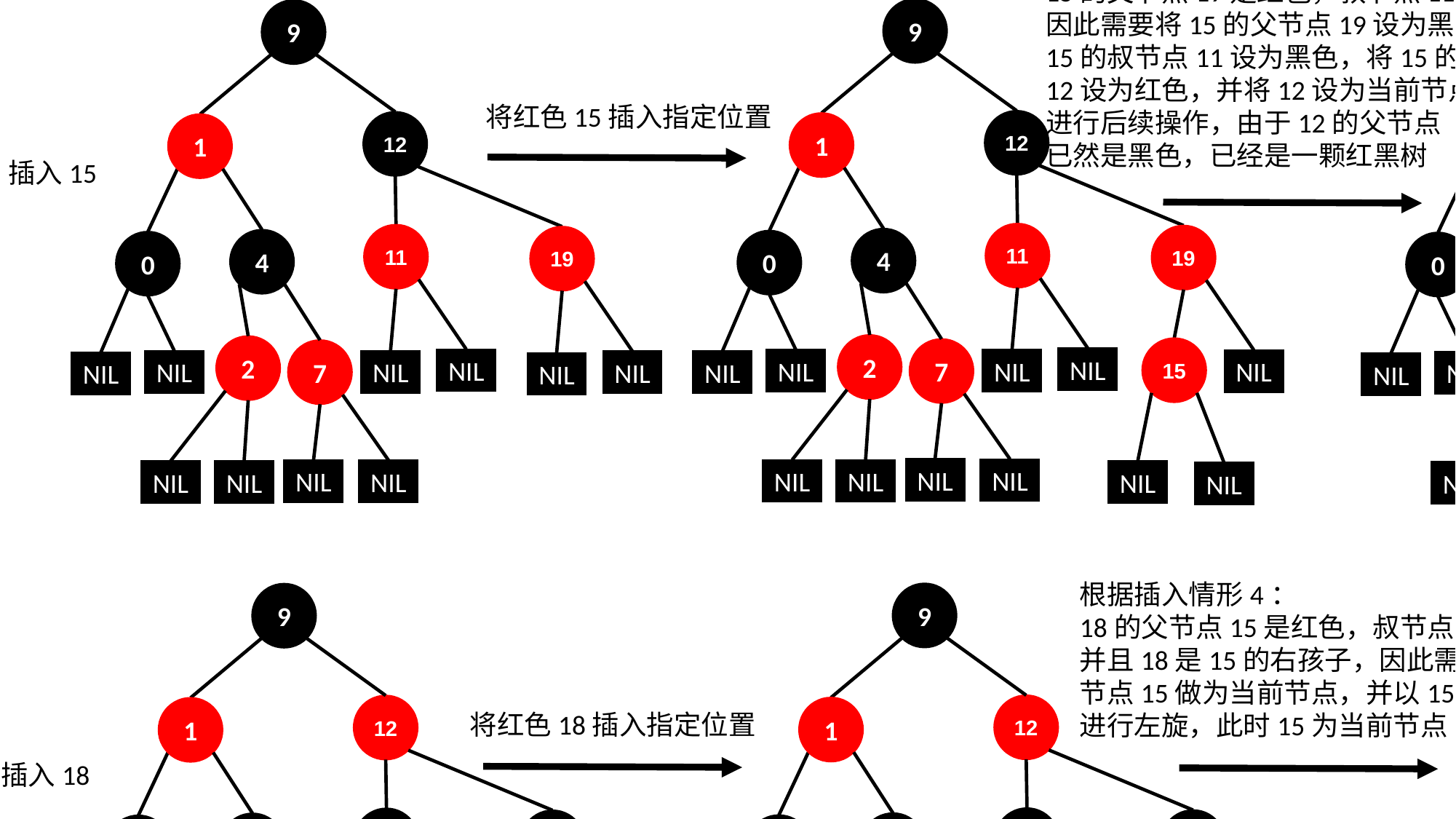

9
根据插入情形3：
15的父节点19是红色，叔节点11是红色，
因此需要将15的父节点19设为黑色，将
15的叔节点11设为黑色，将15的祖父
12设为红色，并将12设为当前节点
进行后续操作，由于12的父节点
已然是黑色，已经是一颗红黑树
9
9
将红色15插入指定位置
12
12
12
1
1
1
插入15
11
11
19
11
19
19
4
4
4
0
0
0
2
2
2
15
7
15
7
7
NIL
NIL
NIL
NIL
NIL
NIL
NIL
NIL
NIL
NIL
NIL
NIL
NIL
NIL
NIL
NIL
NIL
NIL
NIL
NIL
NIL
NIL
NIL
NIL
NIL
NIL
NIL
NIL
NIL
NIL
NIL
NIL
根据插入情形5：
15的父节点18是红色，叔节点NIL是黑色，
并且15是18的左孩子，因此需要将15的父
节点设为黑色，将15的祖父19设为红色，
并以19为支点进行右旋
根据插入情形4：
18的父节点15是红色，叔节点NIL是黑色，
并且18是15的右孩子，因此需要将18的父
节点15做为当前节点，并以15为支点
进行左旋，此时15为当前节点
9
9
9
9
9
根据插入情形5：
以19为支点进行右旋
12
12
1
12
1
12
1
12
1
1
将红色18插入指定位置
插入18
11
11
19
18
11
19
11
11
4
4
19
19
0
4
0
0
4
4
0
0
2
18
2
2
18
7
2
2
7
19
7
15
15
15
7
7
NIL
NIL
NIL
NIL
NIL
NIL
NIL
NIL
NIL
NIL
NIL
NIL
NIL
NIL
NIL
NIL
NIL
NIL
NIL
NIL
NIL
NIL
NIL
NIL
15
15
NIL
18
NIL
NIL
NIL
NIL
NIL
NIL
NIL
NIL
NIL
NIL
NIL
NIL
NIL
NIL
NIL
NIL
NIL
NIL
NIL
NIL
NIL
NIL
NIL
NIL
NIL
NIL
NIL
NIL
NIL
NIL
NIL
NIL
NIL
NIL